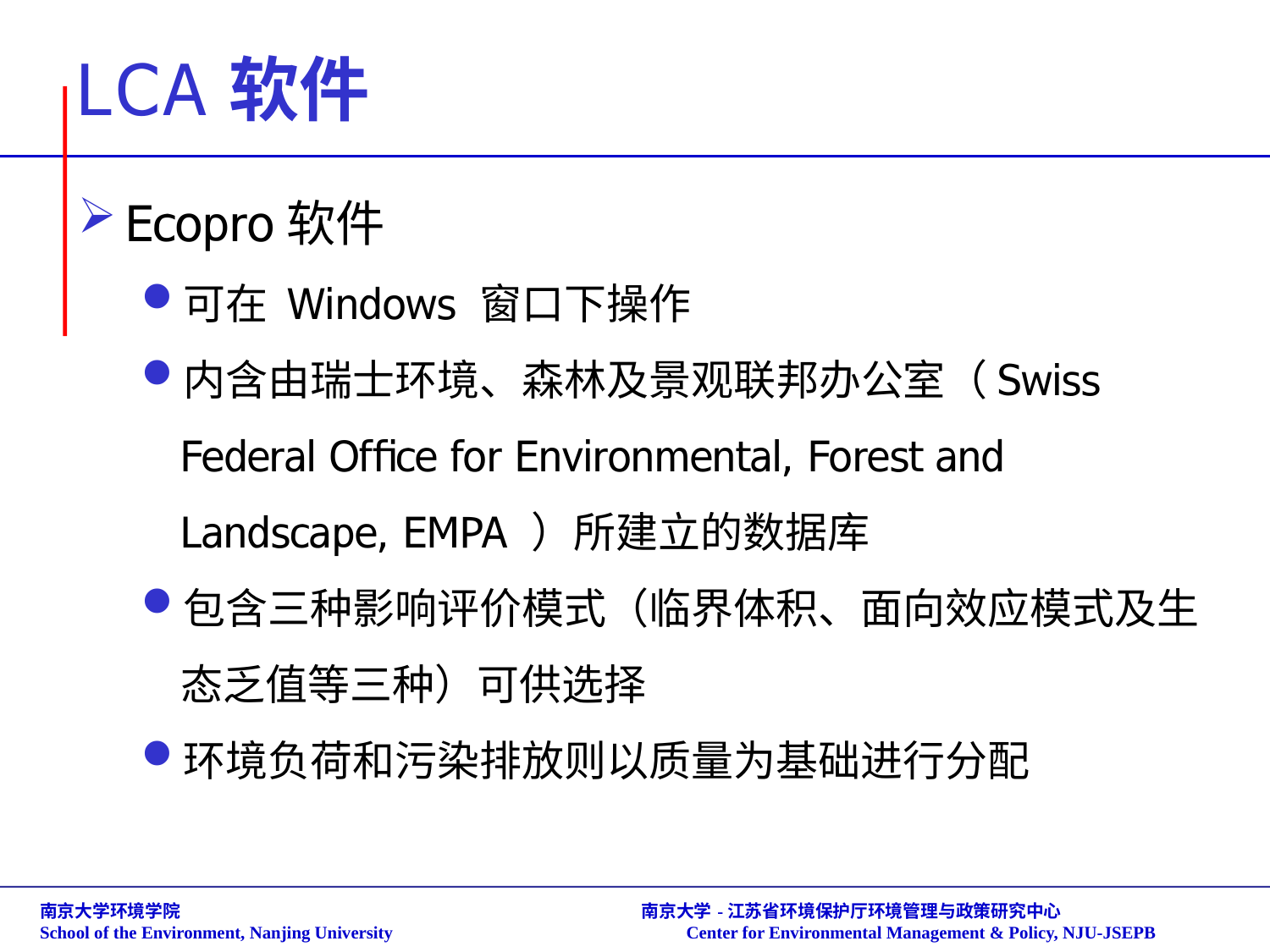

# LCA软件
Ecopro软件
可在 Windows 窗口下操作
内含由瑞士环境、森林及景观联邦办公室（Swiss Federal Office for Environmental, Forest and Landscape, EMPA ）所建立的数据库
包含三种影响评价模式（临界体积、面向效应模式及生态乏值等三种）可供选择
环境负荷和污染排放则以质量为基础进行分配